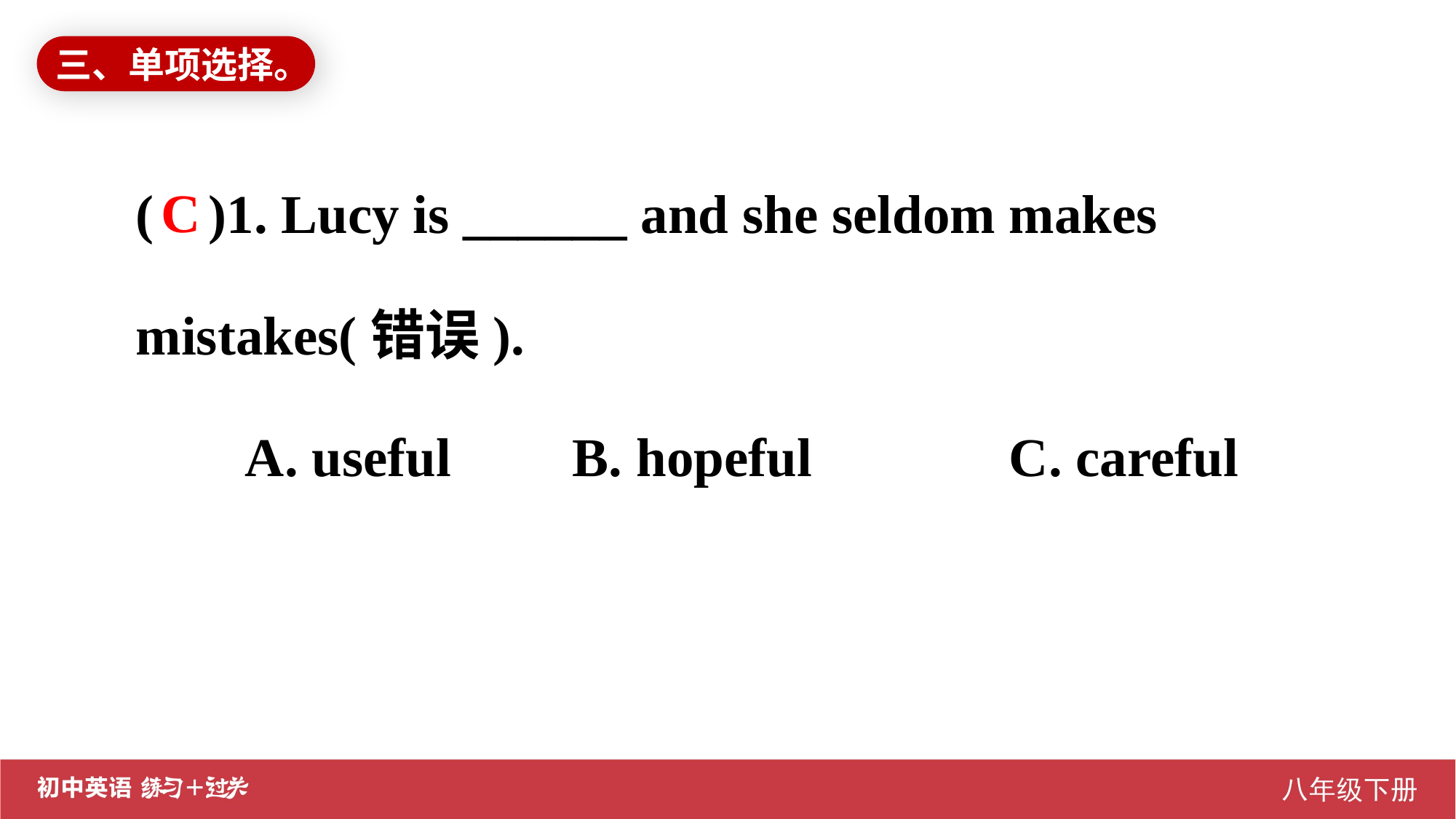

三、单项选择。
(    )1. Lucy is ______ and she seldom makes mistakes(错误).
	A. useful		B. hopeful		C. careful
C